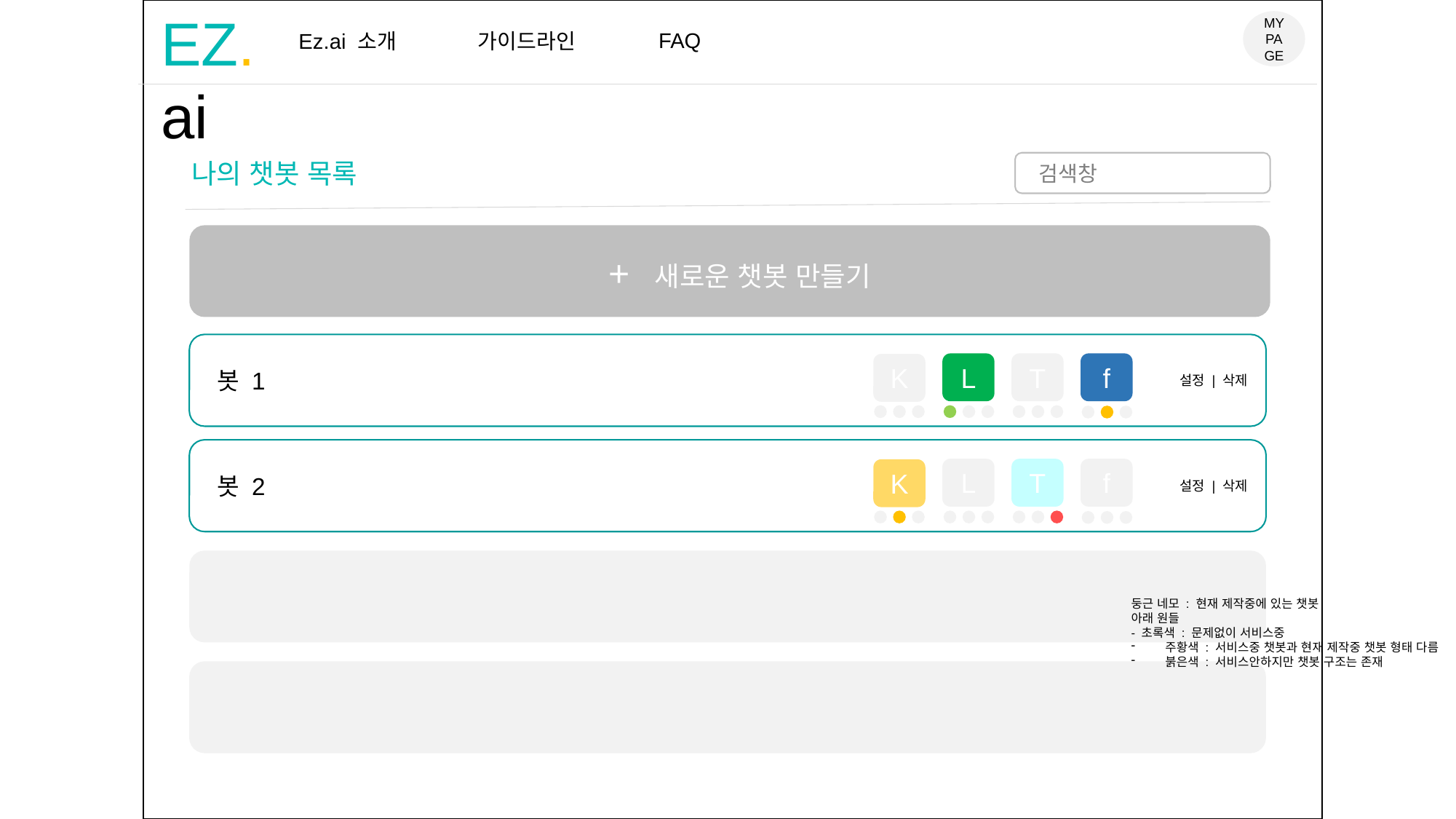

EZ.ai

MYPAGE
FAQ
가이드라인
Ez.ai 소개
나의 챗봇 목록
 검색창

+ 새로운 챗봇 만들기
 봇 1
L
T
f
K
설정 | 삭제

 봇 2
L
T
f
K
설정 | 삭제

둥근 네모 : 현재 제작중에 있는 챗봇
아래 원들
- 초록색 : 문제없이 서비스중
주황색 : 서비스중 챗봇과 현재 제작중 챗봇 형태 다름
붉은색 : 서비스안하지만 챗봇 구조는 존재